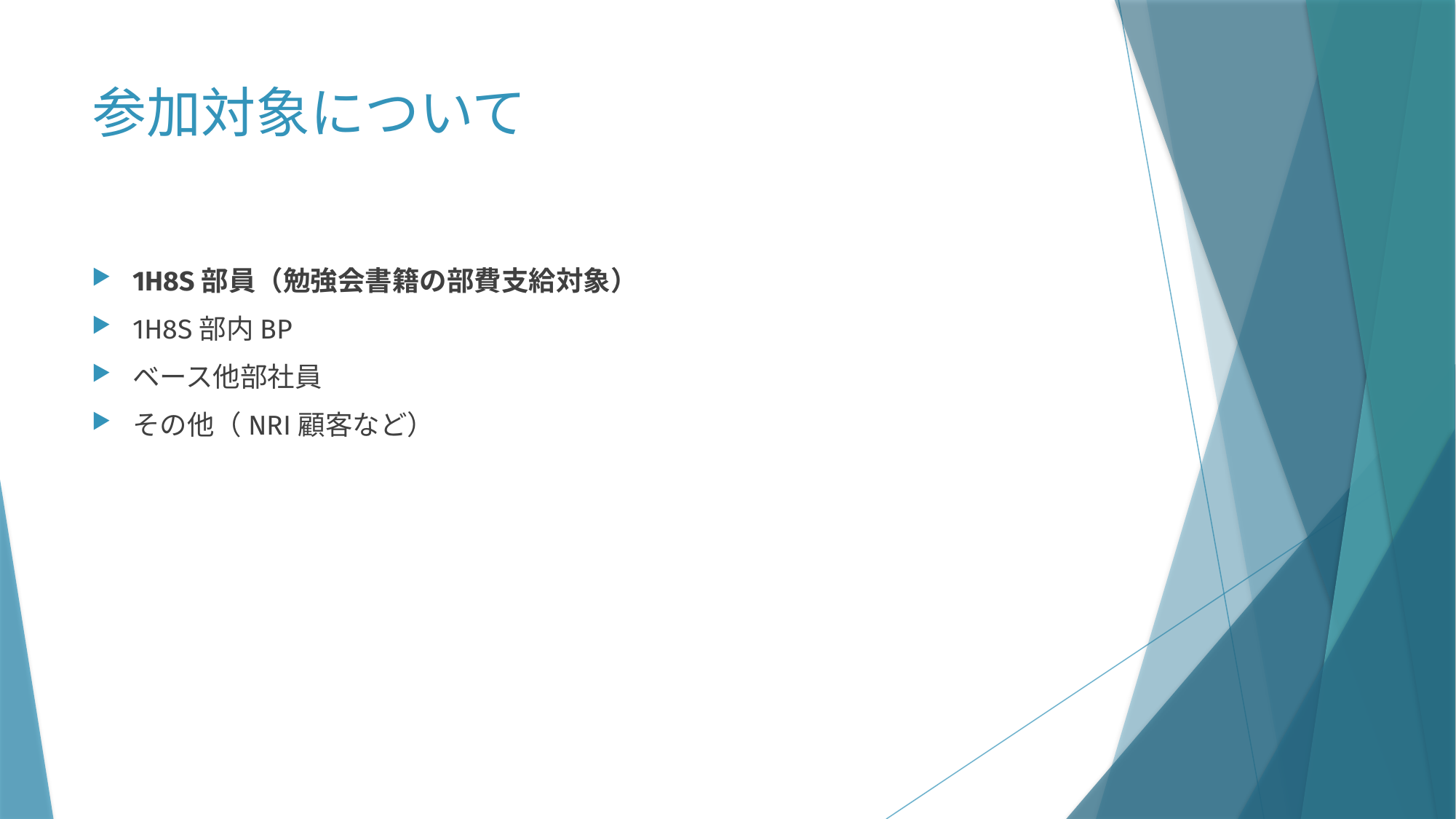

# 参加対象について
1H8S部員（勉強会書籍の部費支給対象）
1H8S部内BP
ベース他部社員
その他（NRI顧客など）